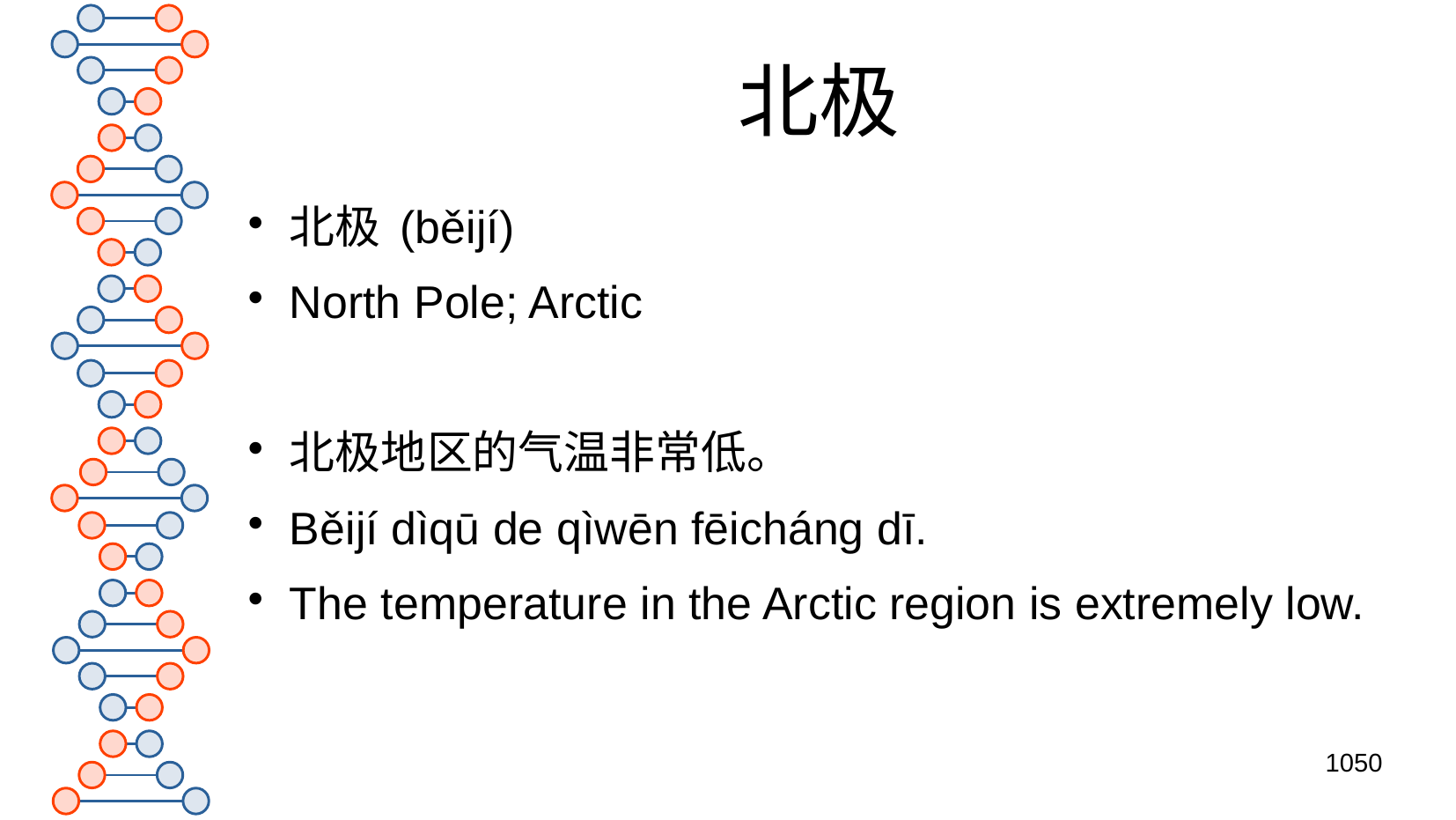

# 北极
北极 (běijí)
North Pole; Arctic

北极地区的气温非常低。
Běijí dìqū de qìwēn fēicháng dī.
The temperature in the Arctic region is extremely low.

1050